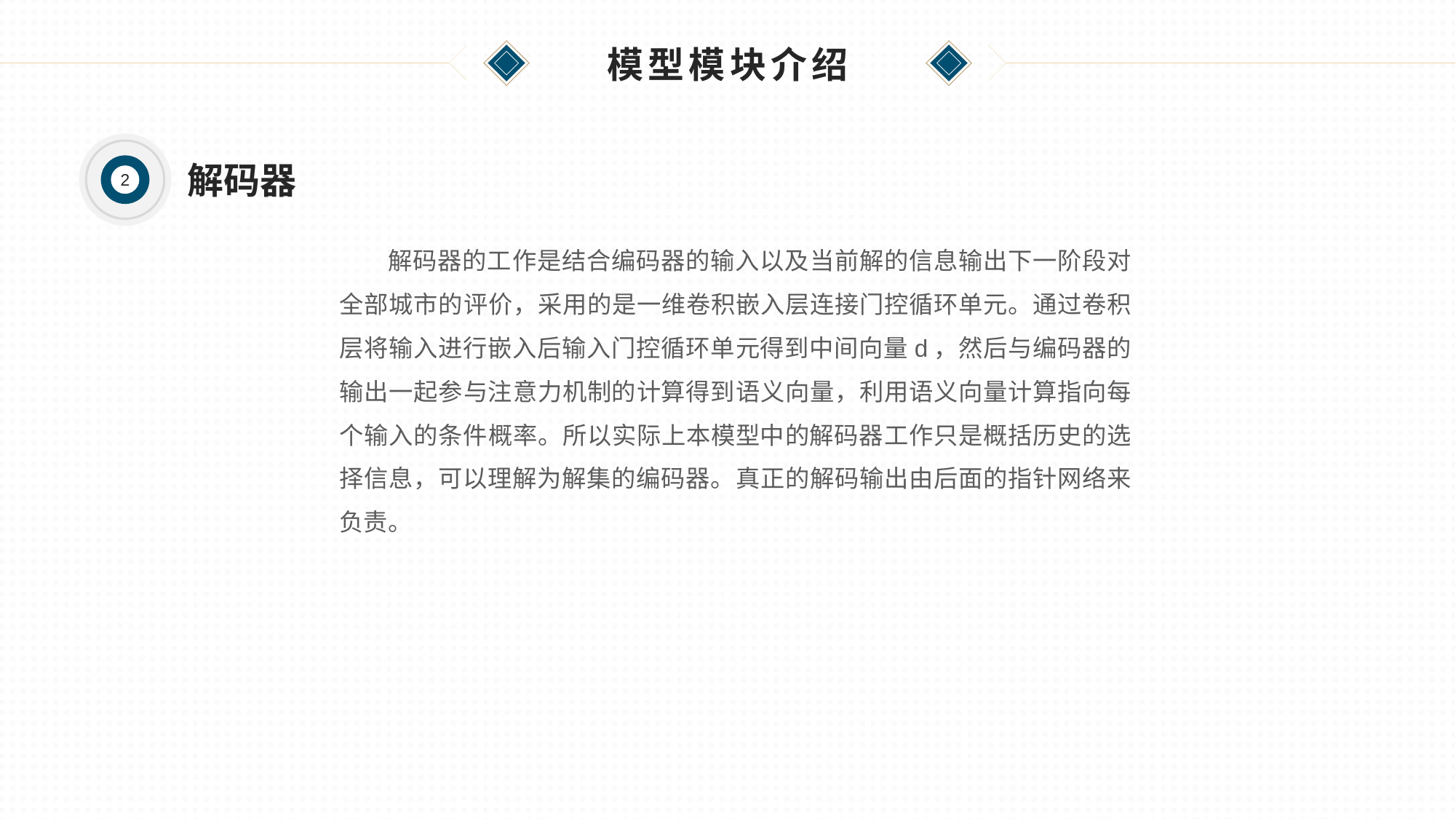

# 模型模块介绍

2
解码器
       解码器的工作是结合编码器的输入以及当前解的信息输出下一阶段对全部城市的评价，采用的是一维卷积嵌入层连接门控循环单元。通过卷积层将输入进行嵌入后输入门控循环单元得到中间向量d，然后与编码器的输出一起参与注意力机制的计算得到语义向量，利用语义向量计算指向每个输入的条件概率。所以实际上本模型中的解码器工作只是概括历史的选择信息，可以理解为解集的编码器。真正的解码输出由后面的指针网络来负责。